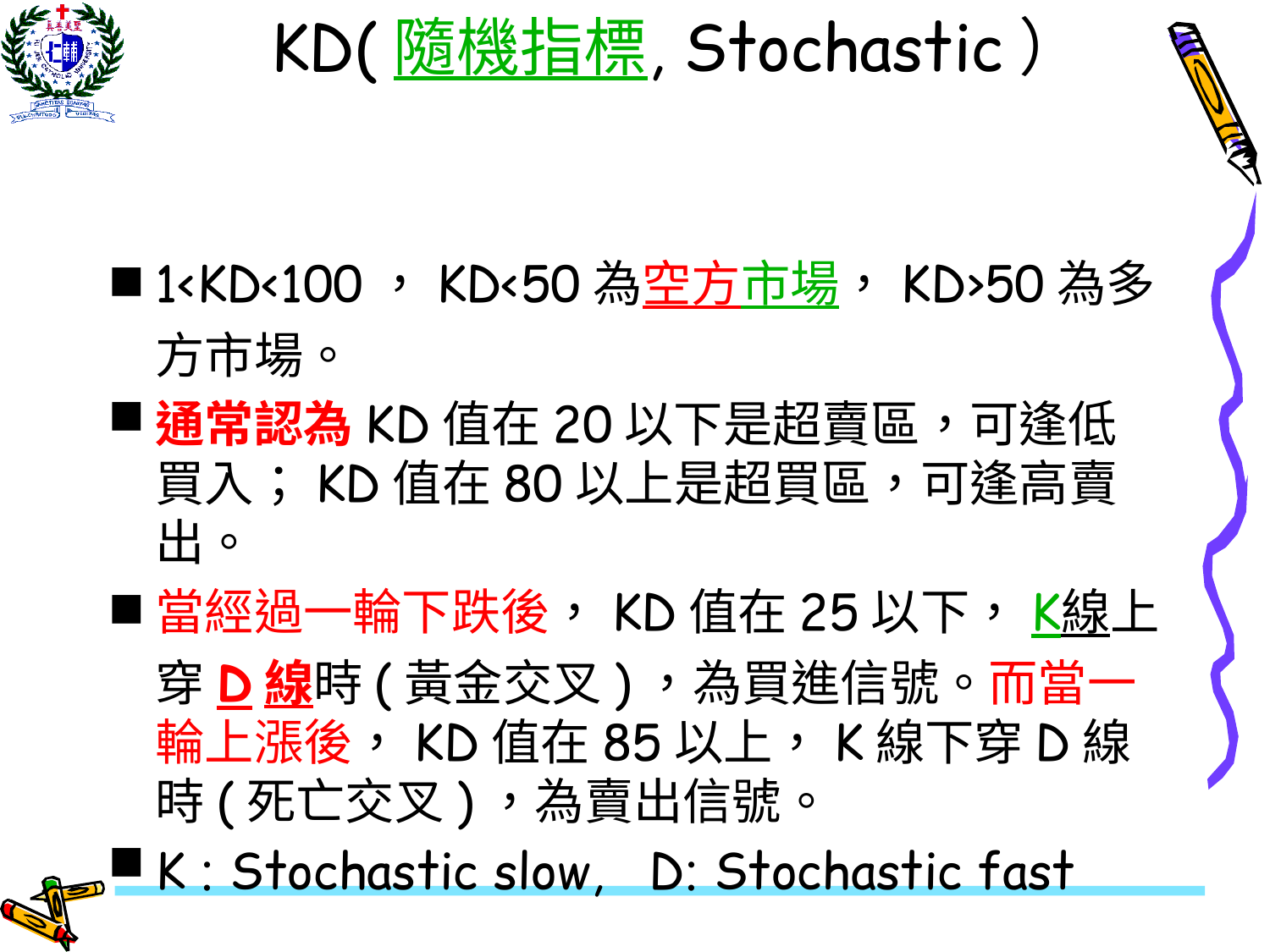

# KD(隨機指標, Stochastic）
1<KD<100，KD<50為空方市場，KD>50為多方市場。
通常認為KD值在20以下是超賣區，可逢低買入；KD值在80以上是超買區，可逢高賣出。
當經過一輪下跌後，KD值在25以下，K線上穿D線時(黃金交叉)，為買進信號。而當一輪上漲後，KD值在85以上，K線下穿D線時(死亡交叉)，為賣出信號。
K : Stochastic slow,   D: Stochastic fast